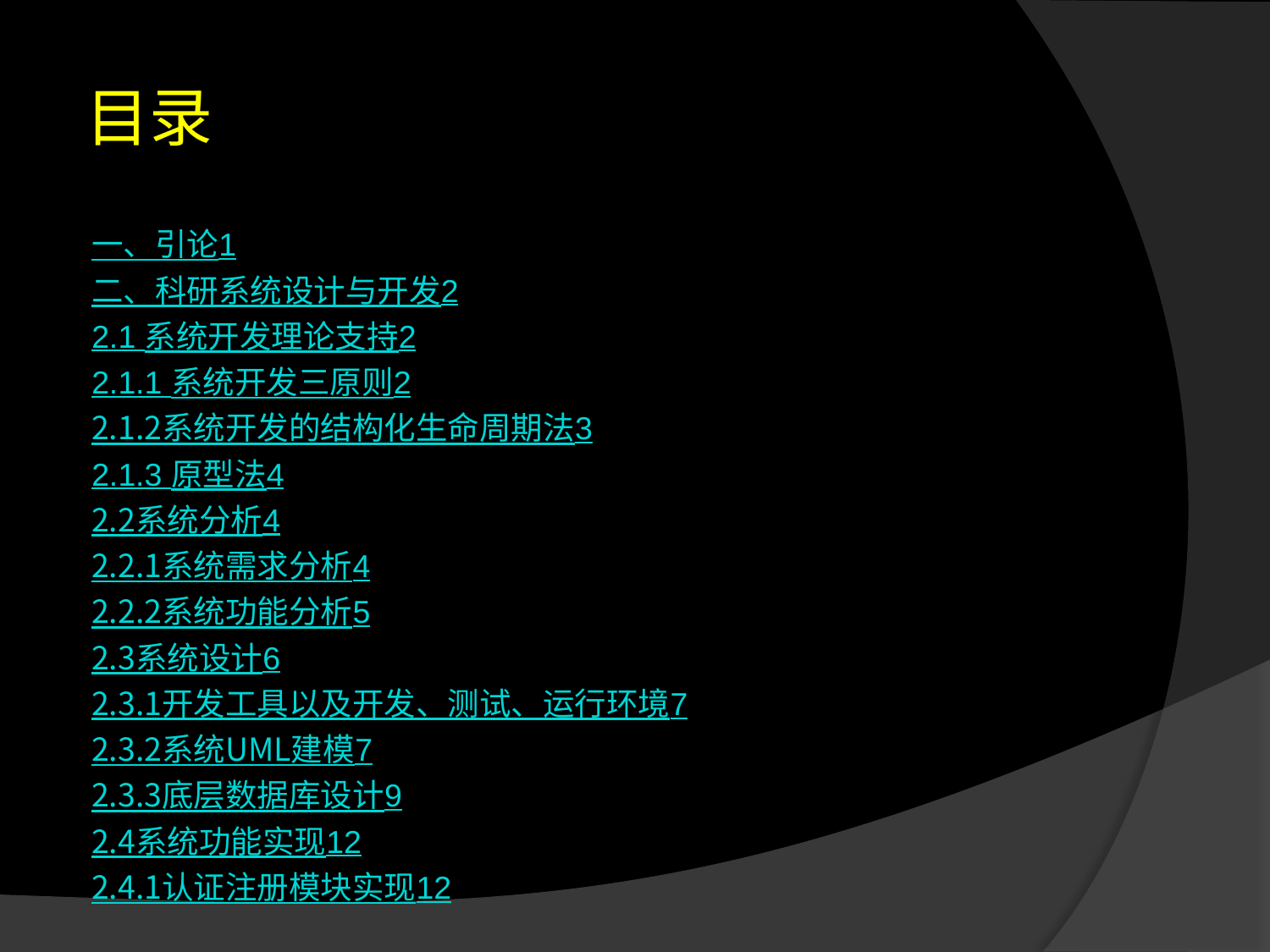

# 目录
一、引论	1
二、科研系统设计与开发	2
2.1 系统开发理论支持	2
2.1.1 系统开发三原则	2
2.1.2系统开发的结构化生命周期法	3
2.1.3 原型法	4
2.2系统分析	4
2.2.1系统需求分析	4
2.2.2系统功能分析	5
2.3系统设计	6
2.3.1开发工具以及开发、测试、运行环境	7
2.3.2系统UML建模	7
2.3.3底层数据库设计	9
2.4系统功能实现	12
2.4.1认证注册模块实现	12